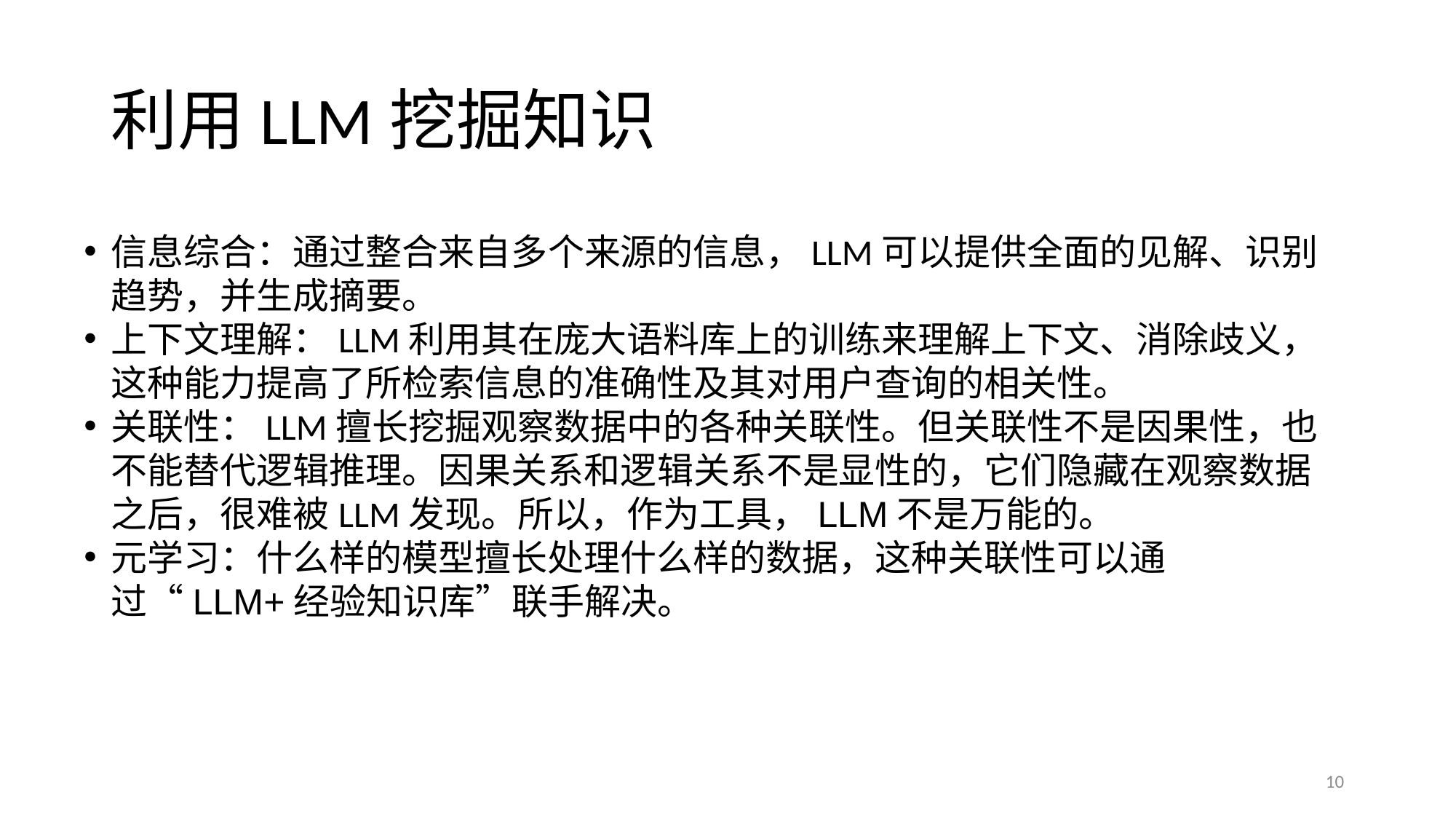

# 利用LLM挖掘知识
信息综合：通过整合来自多个来源的信息，LLM可以提供全面的见解、识别趋势，并生成摘要。
上下文理解：LLM利用其在庞大语料库上的训练来理解上下文、消除歧义，这种能力提高了所检索信息的准确性及其对用户查询的相关性。
关联性：LLM擅长挖掘观察数据中的各种关联性。但关联性不是因果性，也不能替代逻辑推理。因果关系和逻辑关系不是显性的，它们隐藏在观察数据之后，很难被LLM发现。所以，作为工具，LLM不是万能的。
元学习：什么样的模型擅长处理什么样的数据，这种关联性可以通过“LLM+经验知识库”联手解决。
10